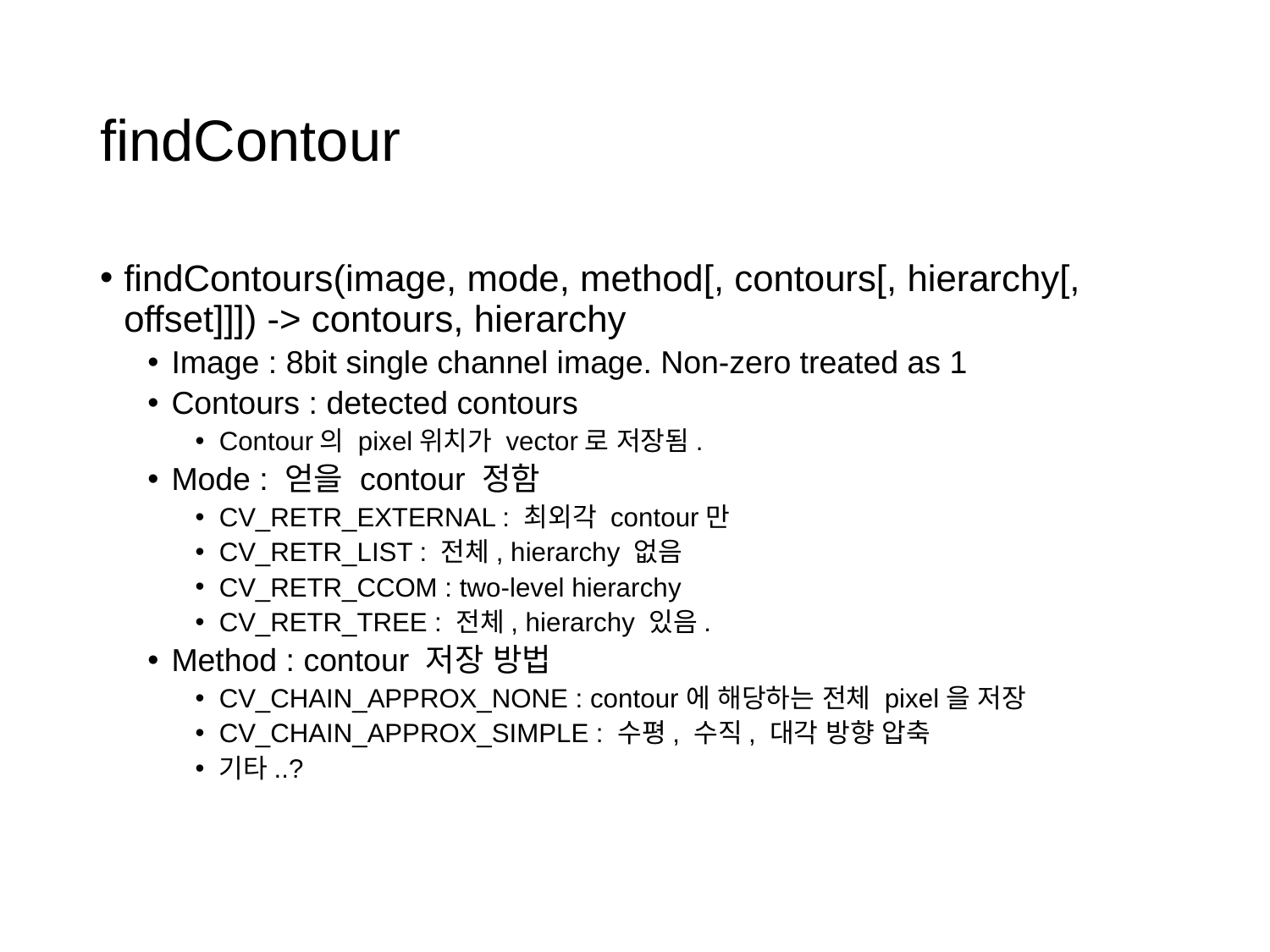

# findContour
findContours(image, mode, method[, contours[, hierarchy[, offset]]]) -> contours, hierarchy
Image : 8bit single channel image. Non-zero treated as 1
Contours : detected contours
Contour의 pixel위치가 vector로 저장됨.
Mode : 얻을 contour 정함
CV_RETR_EXTERNAL : 최외각 contour만
CV_RETR_LIST : 전체, hierarchy 없음
CV_RETR_CCOM : two-level hierarchy
CV_RETR_TREE : 전체, hierarchy 있음.
Method : contour 저장 방법
CV_CHAIN_APPROX_NONE : contour에 해당하는 전체 pixel을 저장
CV_CHAIN_APPROX_SIMPLE : 수평, 수직, 대각 방향 압축
기타..?